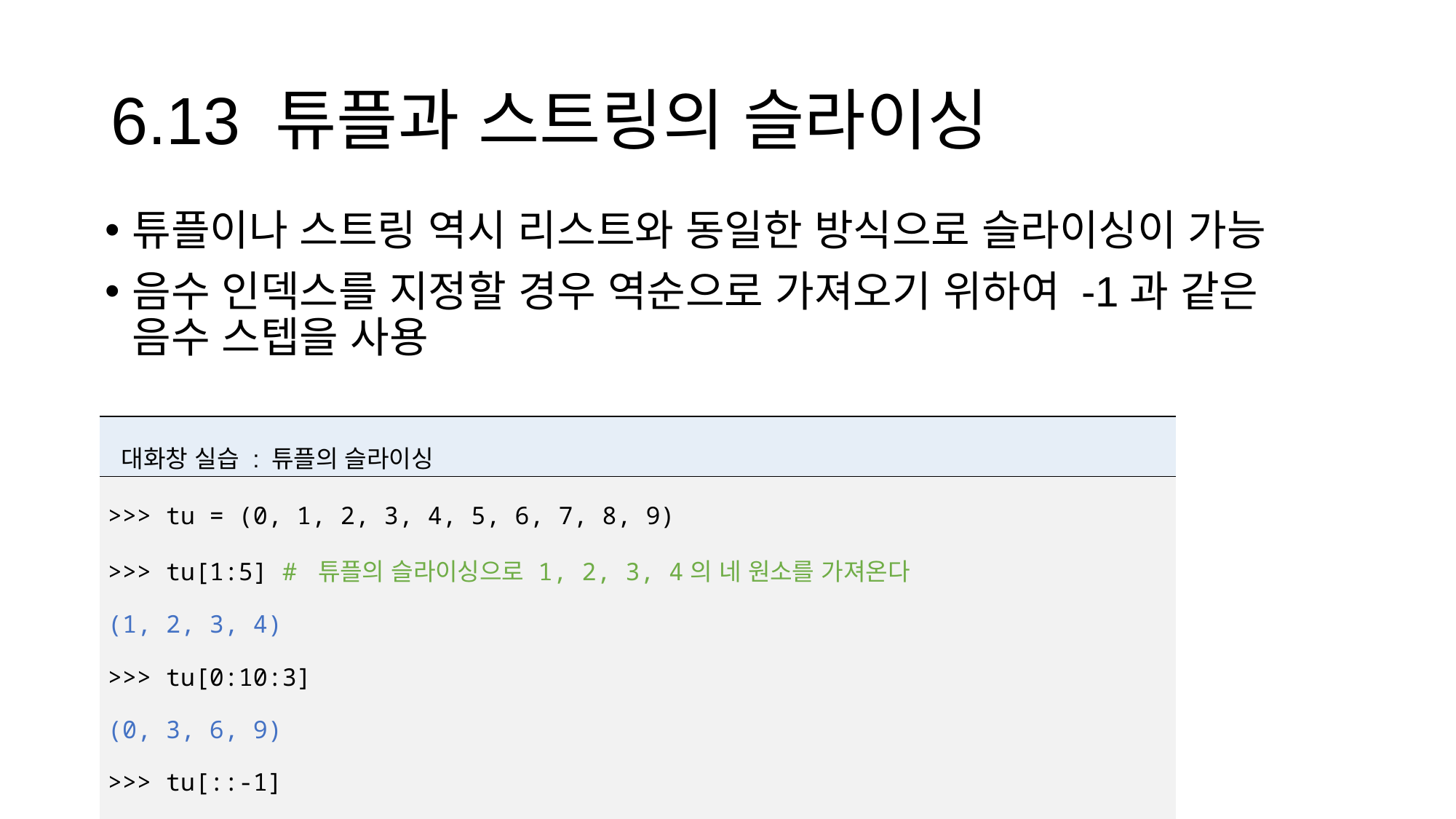

# 6.13 튜플과 스트링의 슬라이싱
튜플이나 스트링 역시 리스트와 동일한 방식으로 슬라이싱이 가능
음수 인덱스를 지정할 경우 역순으로 가져오기 위하여 -1과 같은 음수 스텝을 사용

| 대화창 실습 : 튜플의 슬라이싱 |
| --- |
| >>> tu = (0, 1, 2, 3, 4, 5, 6, 7, 8, 9) >>> tu[1:5] # 튜플의 슬라이싱으로 1, 2, 3, 4의 네 원소를 가져온다 (1, 2, 3, 4) >>> tu[0:10:3] (0, 3, 6, 9) >>> tu[::-1] (9, 8, 7, 6, 5, 4, 3, 2, 1, 0) |